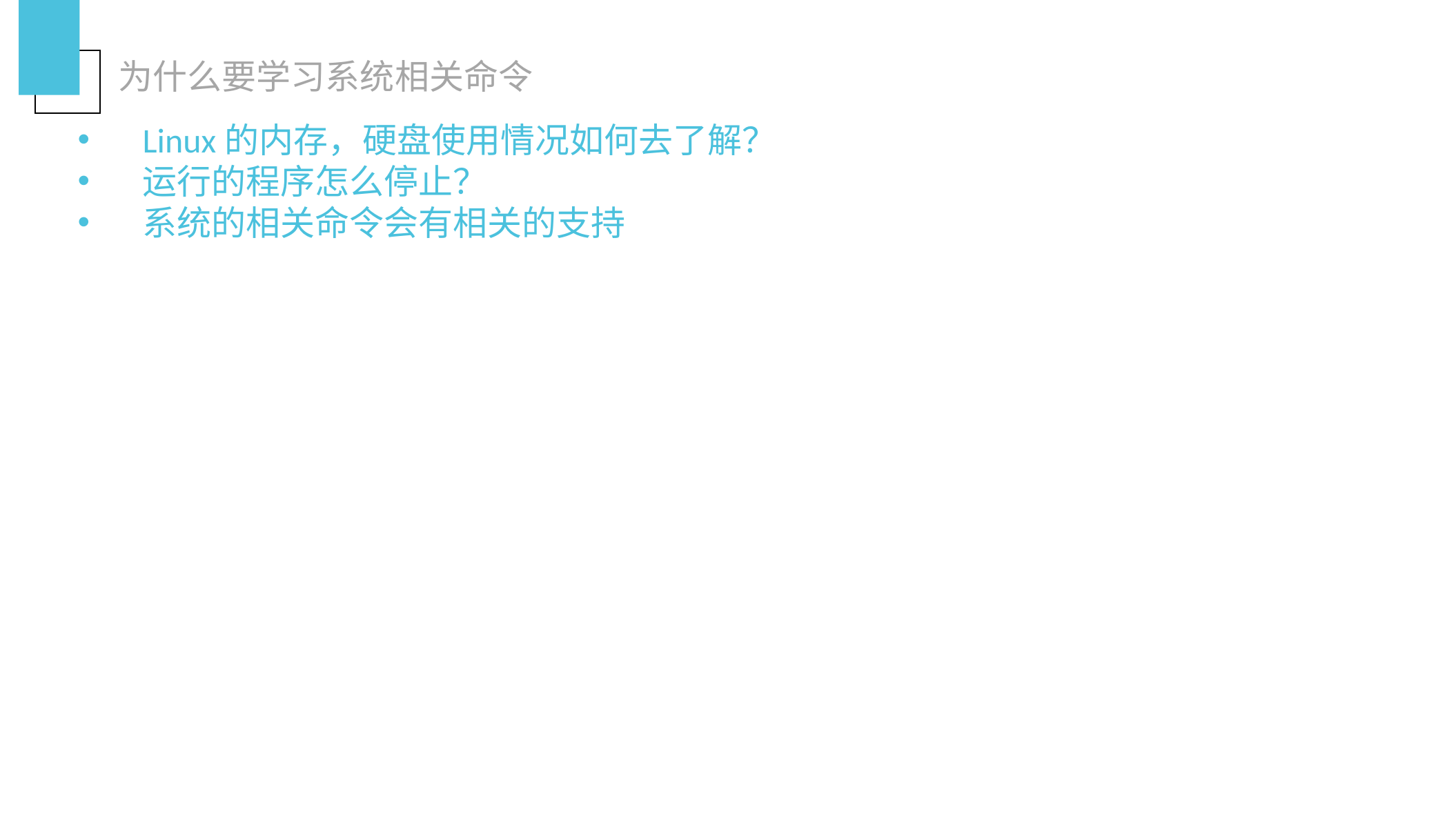

为什么要学习系统相关命令
Linux的内存，硬盘使用情况如何去了解？
运行的程序怎么停止？
系统的相关命令会有相关的支持